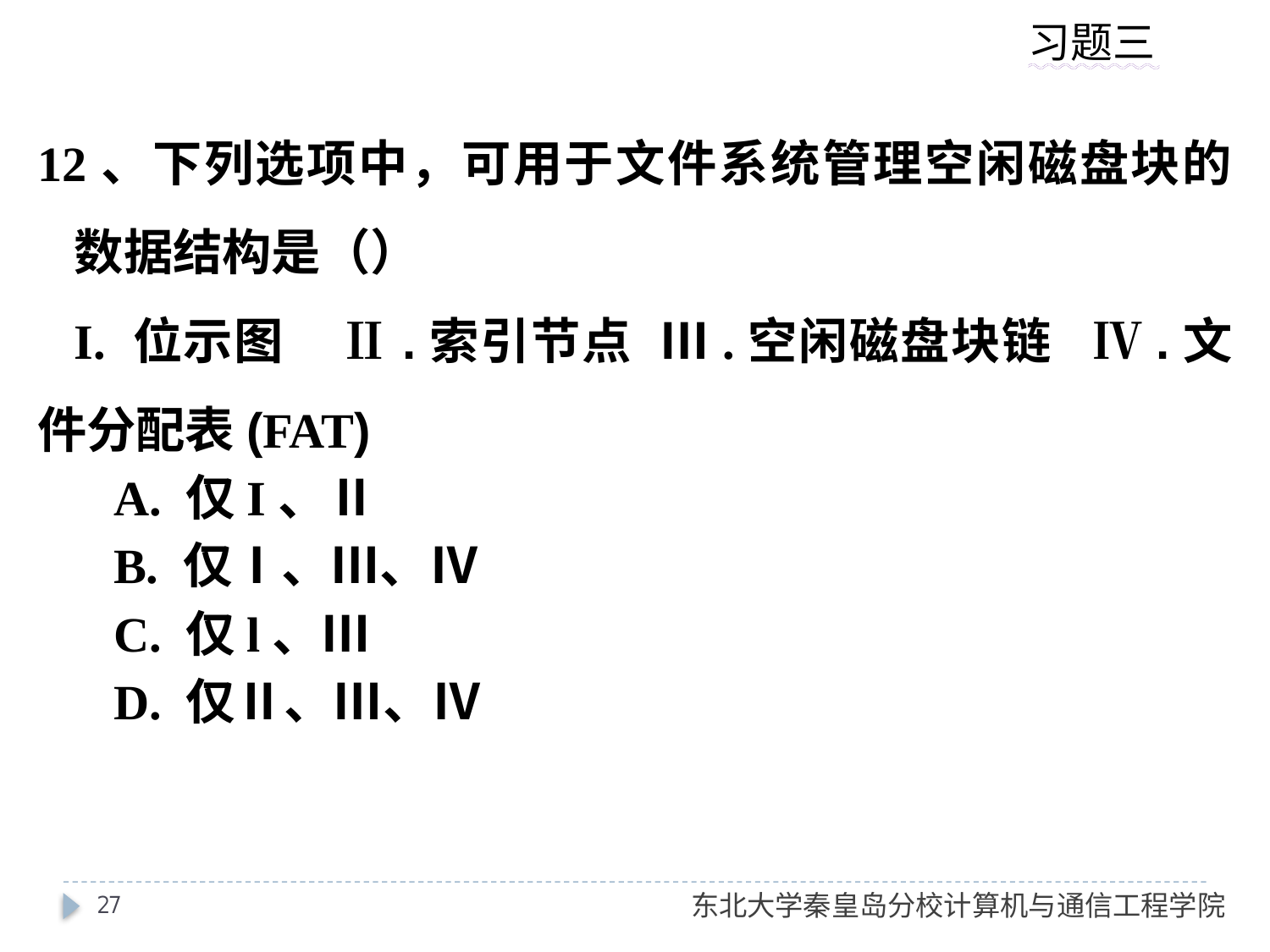

12、下列选项中，可用于文件系统管理空闲磁盘块的数据结构是（）
I. 位示图    Ⅱ.索引节点  Ⅲ.空闲磁盘块链   Ⅳ.文件分配表(FAT)
A. 仅I、Ⅱ
B. 仅Ⅰ、Ⅲ、Ⅳ
C. 仅l、Ⅲ
D. 仅Ⅱ、Ⅲ、Ⅳ

27